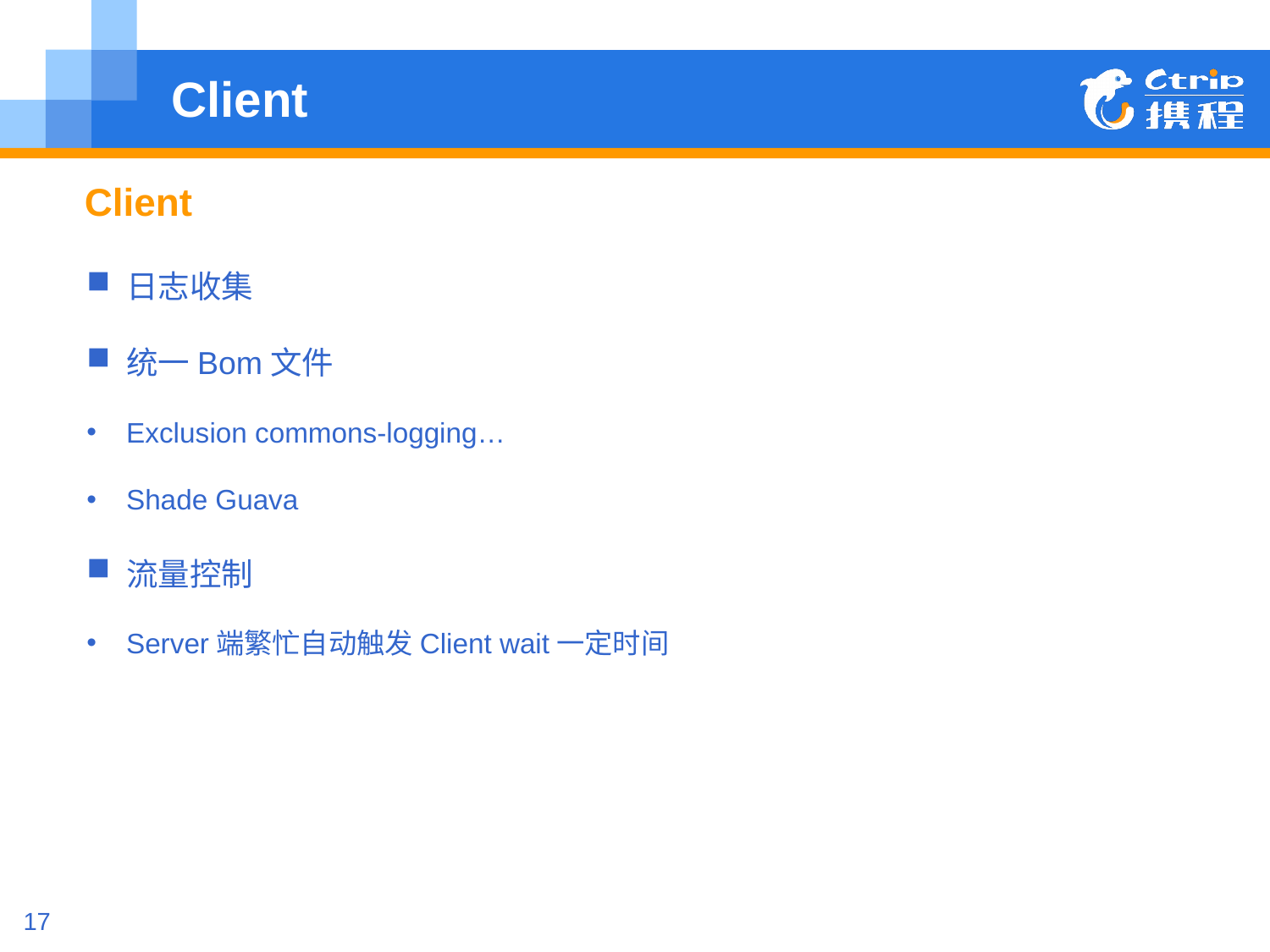

# Client
Client
日志收集
统一Bom文件
Exclusion commons-logging…
Shade Guava
流量控制
Server端繁忙自动触发Client wait一定时间
17